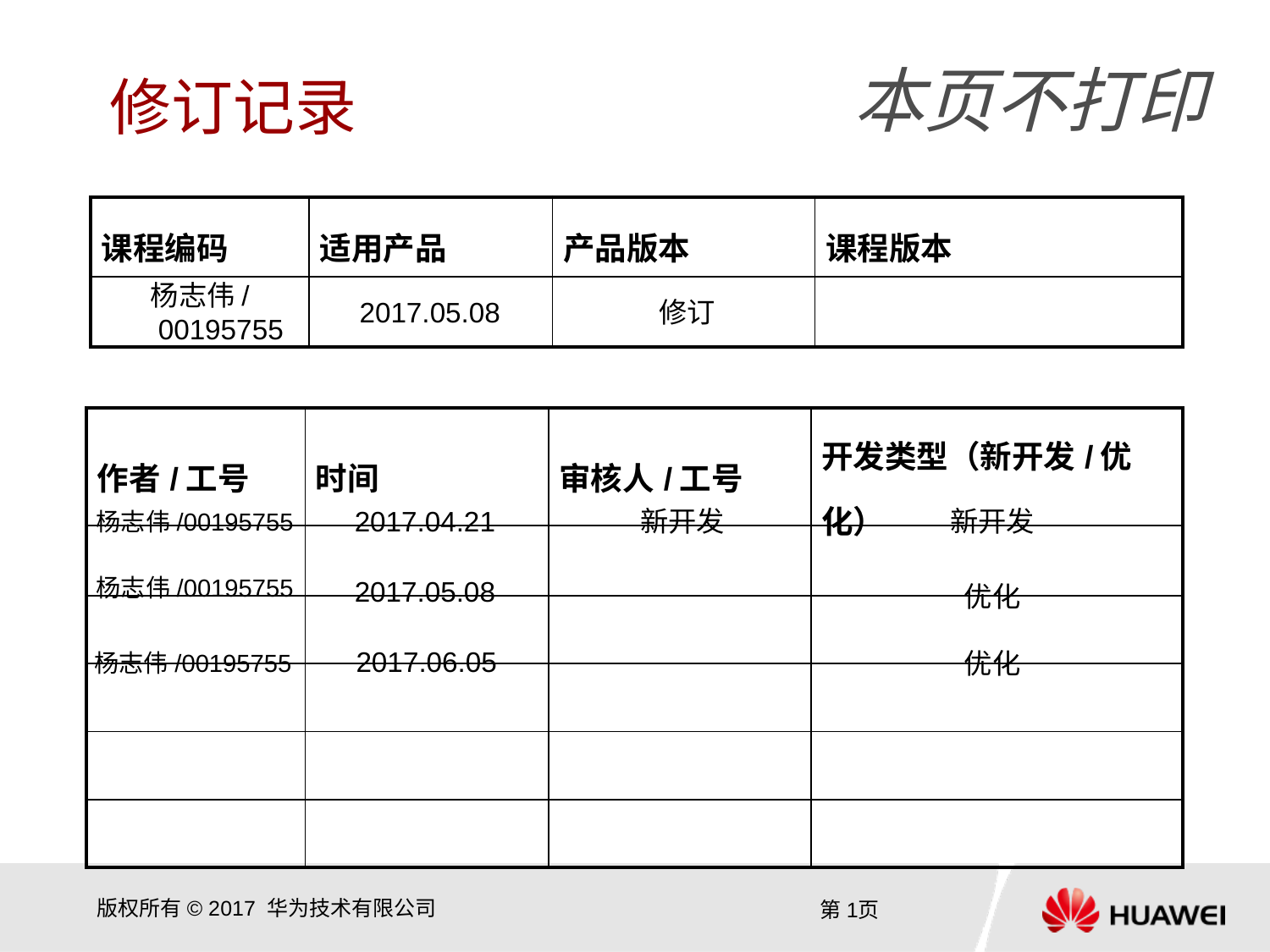

杨志伟/00195755
2017.05.08
修订

杨志伟/00195755
2017.04.21
新开发
新开发

2017.05.08

优化
杨志伟/00195755

优化
2017.06.05
杨志伟/00195755